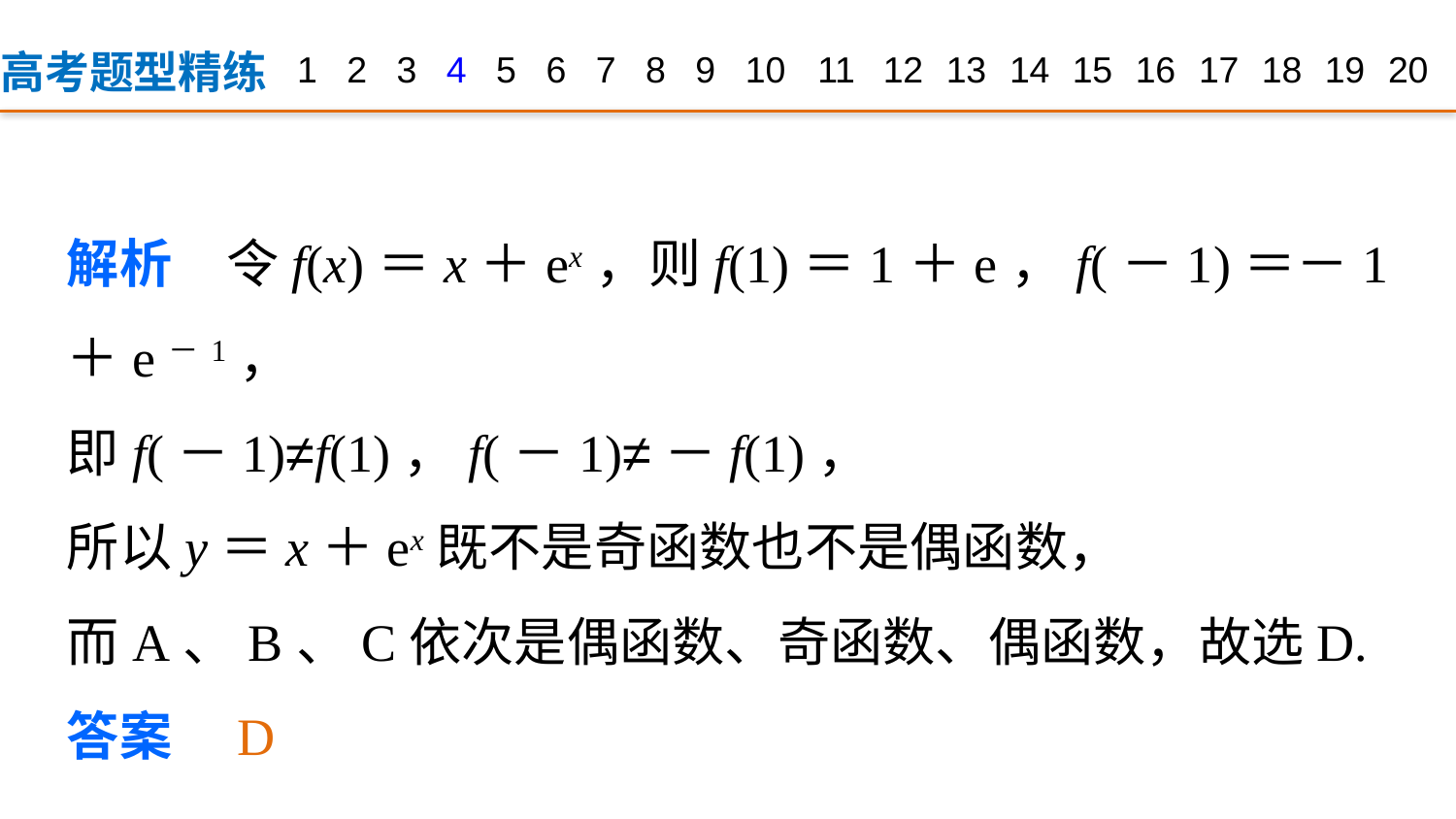

高考题型精练
1
2
3
4
5
6
7
8
9
12
13
14
15
16
17
18
19
20
10
11
解析　令f(x)＝x＋ex，则f(1)＝1＋e，f(－1)＝－1＋e－1，
即f(－1)≠f(1)，f(－1)≠－f(1)，
所以y＝x＋ex既不是奇函数也不是偶函数，
而A、B、C依次是偶函数、奇函数、偶函数，故选D.
答案　D